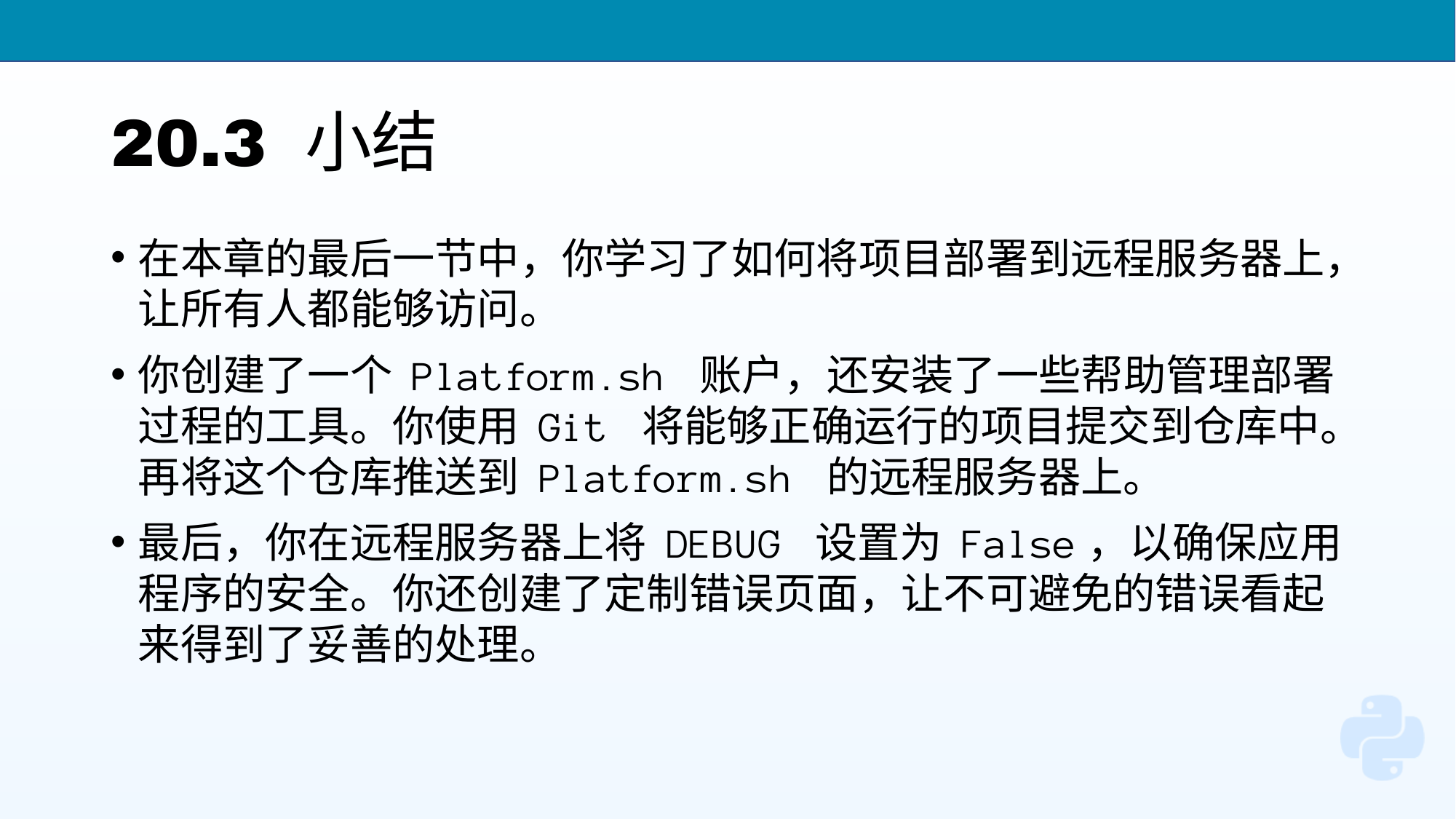

# 20.3 小结
在本章的最后一节中，你学习了如何将项目部署到远程服务器上，让所有人都能够访问。
你创建了一个 Platform.sh 账户，还安装了一些帮助管理部署过程的工具。你使用 Git 将能够正确运行的项目提交到仓库中。再将这个仓库推送到 Platform.sh 的远程服务器上。
最后，你在远程服务器上将 DEBUG 设置为 False，以确保应用程序的安全。你还创建了定制错误页面，让不可避免的错误看起来得到了妥善的处理。